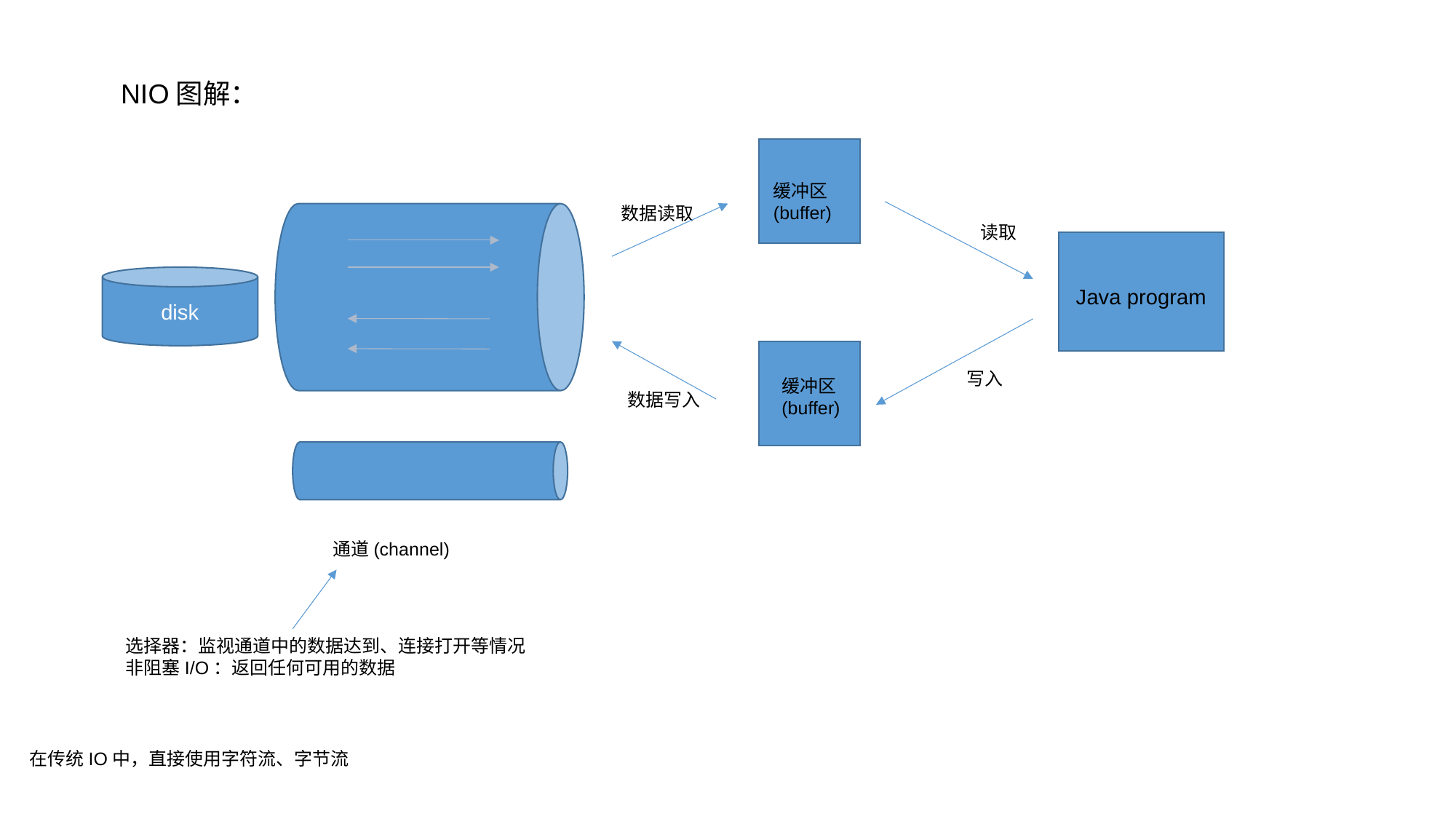

NIO图解：

缓冲区(buffer)
数据读取
读取

disk
Java program

写入
缓冲区(buffer)
数据写入
通道(channel)
选择器：监视通道中的数据达到、连接打开等情况
非阻塞I/O：返回任何可用的数据
在传统IO中，直接使用字符流、字节流